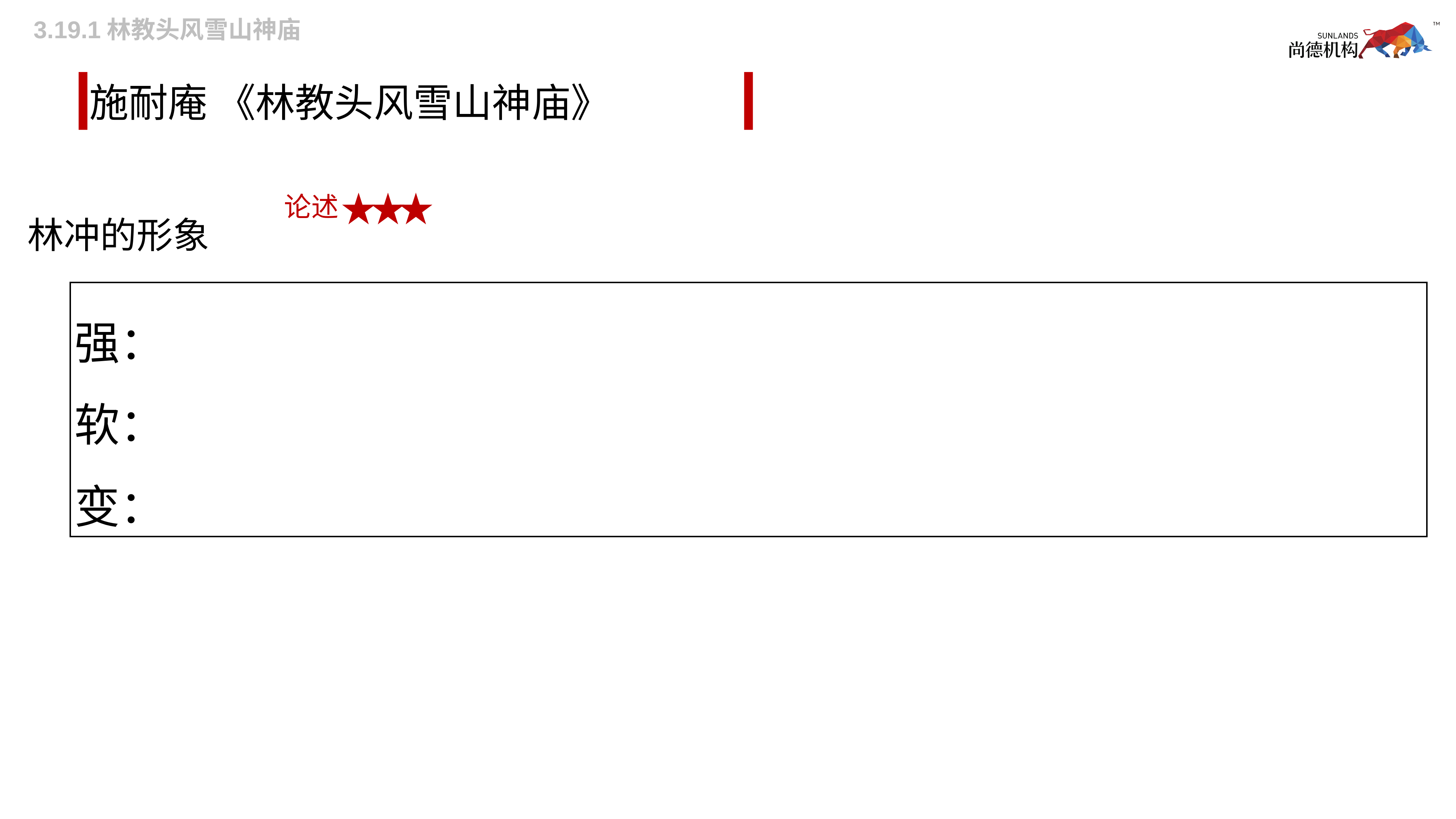

3.19.1林教头风雪山神庙
# 施耐庵 《林教头风雪山神庙》
论述
林冲的形象

强：
软：
变：